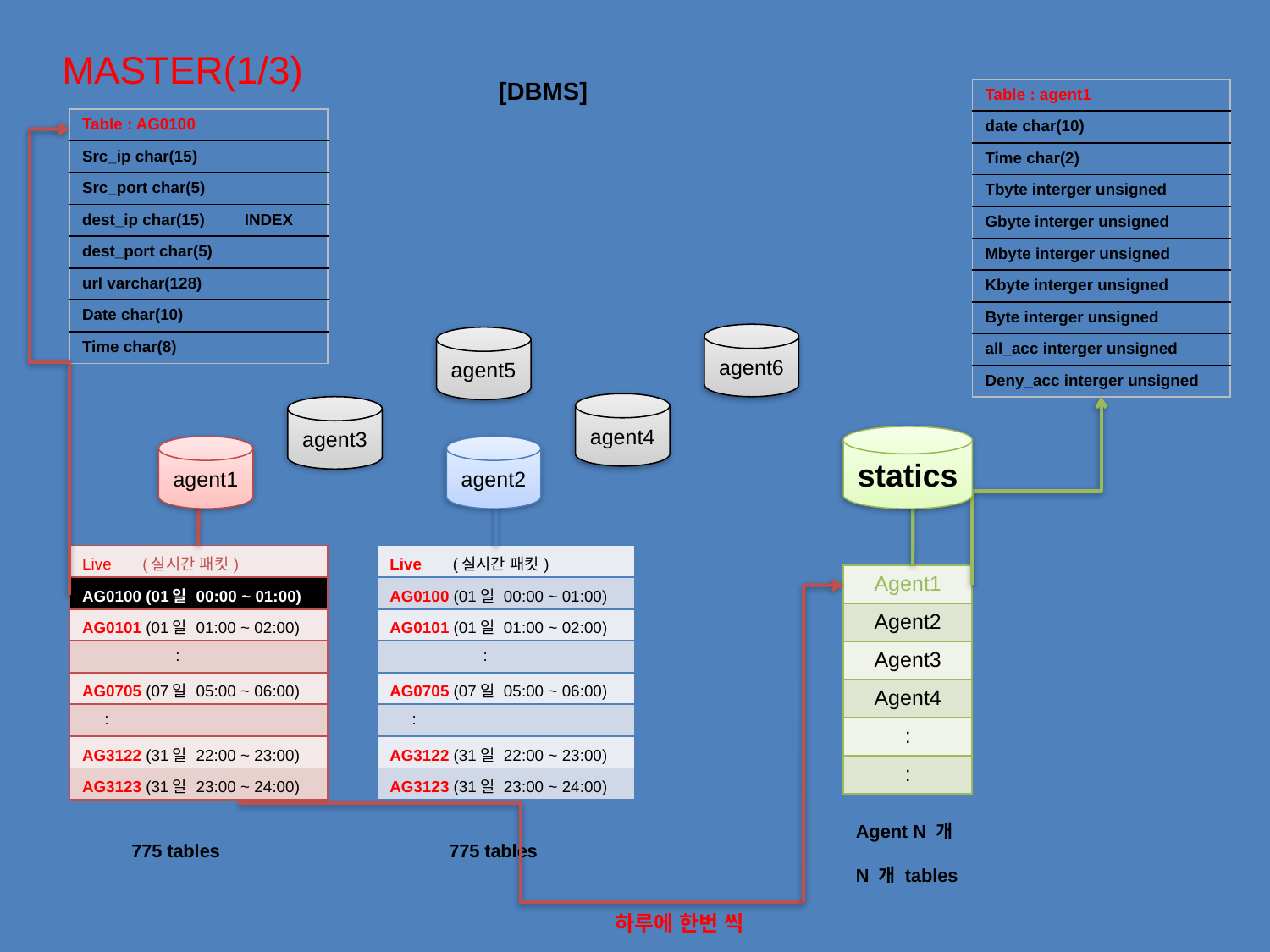

MASTER(1/3)
[DBMS]
| Table : agent1 |
| --- |
| date char(10) |
| Time char(2) |
| Tbyte interger unsigned |
| Gbyte interger unsigned |
| Mbyte interger unsigned |
| Kbyte interger unsigned |
| Byte interger unsigned |
| all\_acc interger unsigned |
| Deny\_acc interger unsigned |
| Table : AG0100 |
| --- |
| Src\_ip char(15) |
| Src\_port char(5) |
| dest\_ip char(15) INDEX |
| dest\_port char(5) |
| url varchar(128) |
| Date char(10) |
| Time char(8) |
agent6
agent5
agent4
agent3
statics
agent1
agent2
| Live (실시간 패킷) |
| --- |
| AG0100 (01일 00:00 ~ 01:00) |
| AG0101 (01일 01:00 ~ 02:00) |
| : |
| AG0705 (07일 05:00 ~ 06:00) |
| : |
| AG3122 (31일 22:00 ~ 23:00) |
| AG3123 (31일 23:00 ~ 24:00) |
| Live (실시간 패킷) |
| --- |
| AG0100 (01일 00:00 ~ 01:00) |
| AG0101 (01일 01:00 ~ 02:00) |
| : |
| AG0705 (07일 05:00 ~ 06:00) |
| : |
| AG3122 (31일 22:00 ~ 23:00) |
| AG3123 (31일 23:00 ~ 24:00) |
| Agent1 |
| --- |
| Agent2 |
| Agent3 |
| Agent4 |
| : |
| : |
Agent N 개

N 개 tables
775 tables
775 tables
하루에 한번 씩